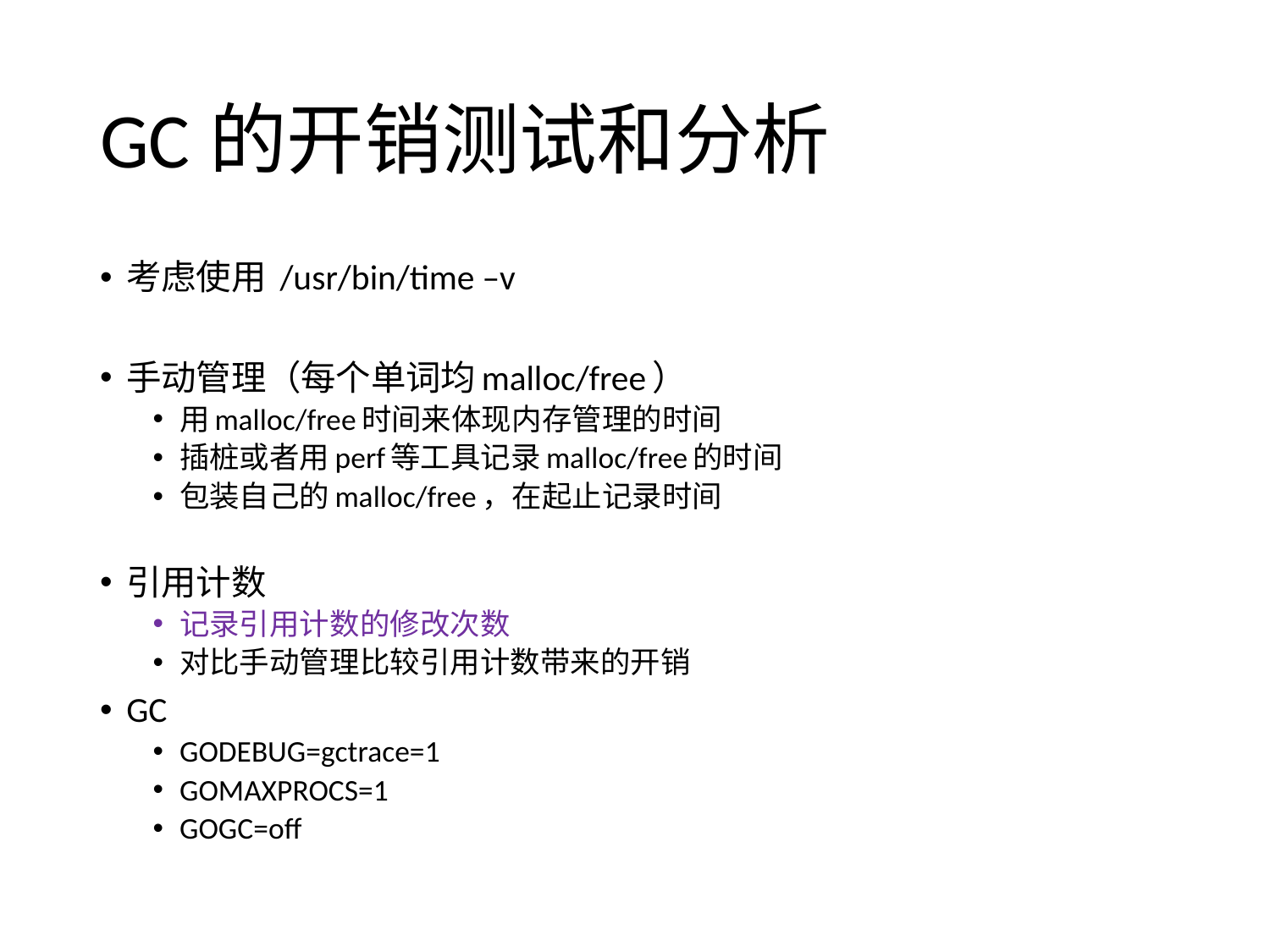

# GC的开销测试和分析
考虑使用 /usr/bin/time –v

手动管理（每个单词均malloc/free）
用malloc/free时间来体现内存管理的时间
插桩或者用perf等工具记录malloc/free的时间
包装自己的malloc/free，在起止记录时间
自己实现一个C++的allocator
引用计数
记录引用计数的修改次数
对比手动管理比较引用计数带来的开销
GC
GODEBUG=gctrace=1
GOMAXPROCS=1
GOGC=off